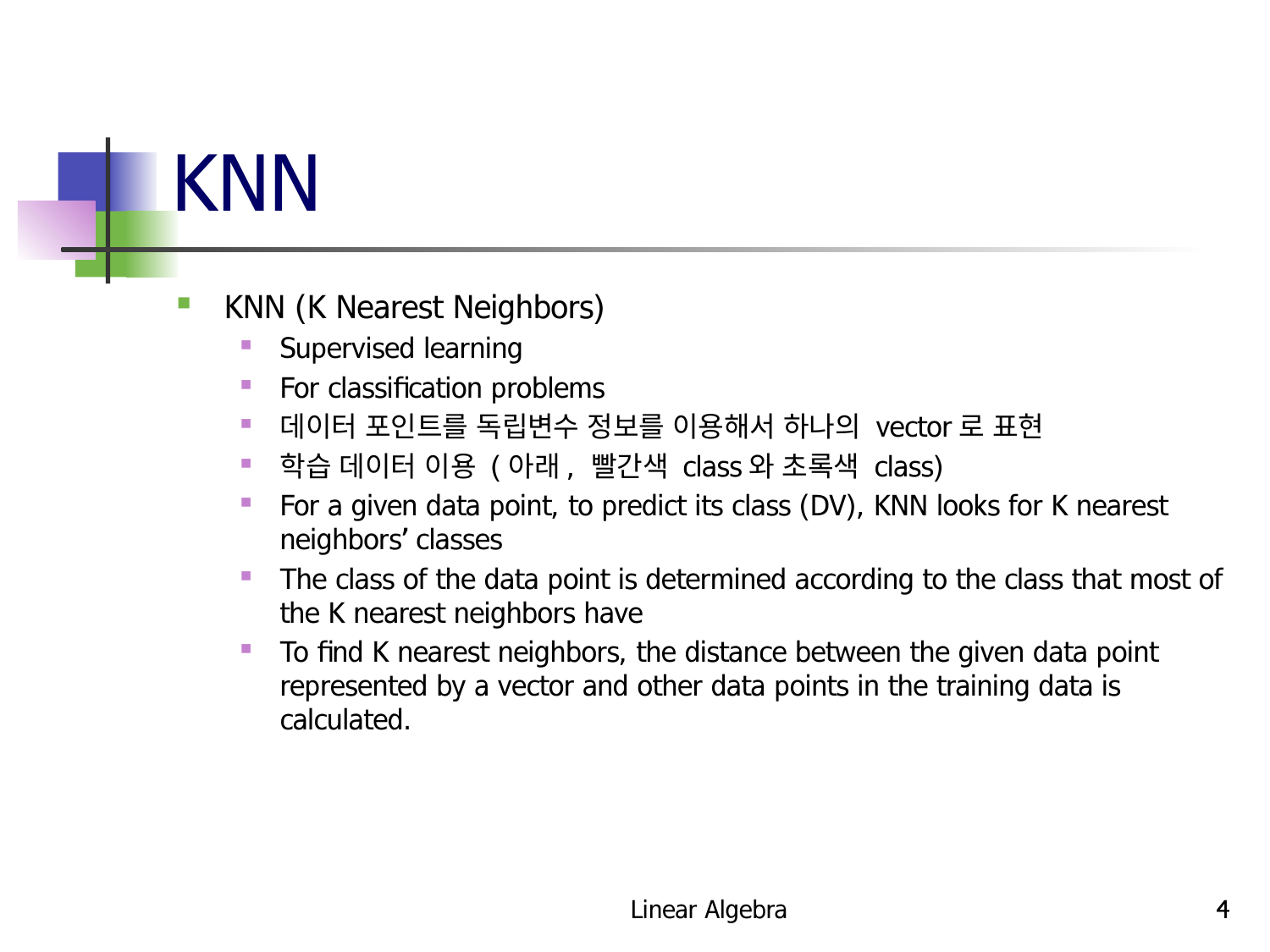

# KNN
KNN (K Nearest Neighbors)
Supervised learning
For classification problems
데이터 포인트를 독립변수 정보를 이용해서 하나의 vector로 표현
학습 데이터 이용 (아래, 빨간색 class와 초록색 class)
For a given data point, to predict its class (DV), KNN looks for K nearest neighbors’ classes
The class of the data point is determined according to the class that most of the K nearest neighbors have
To find K nearest neighbors, the distance between the given data point represented by a vector and other data points in the training data is calculated.

Linear Algebra
4